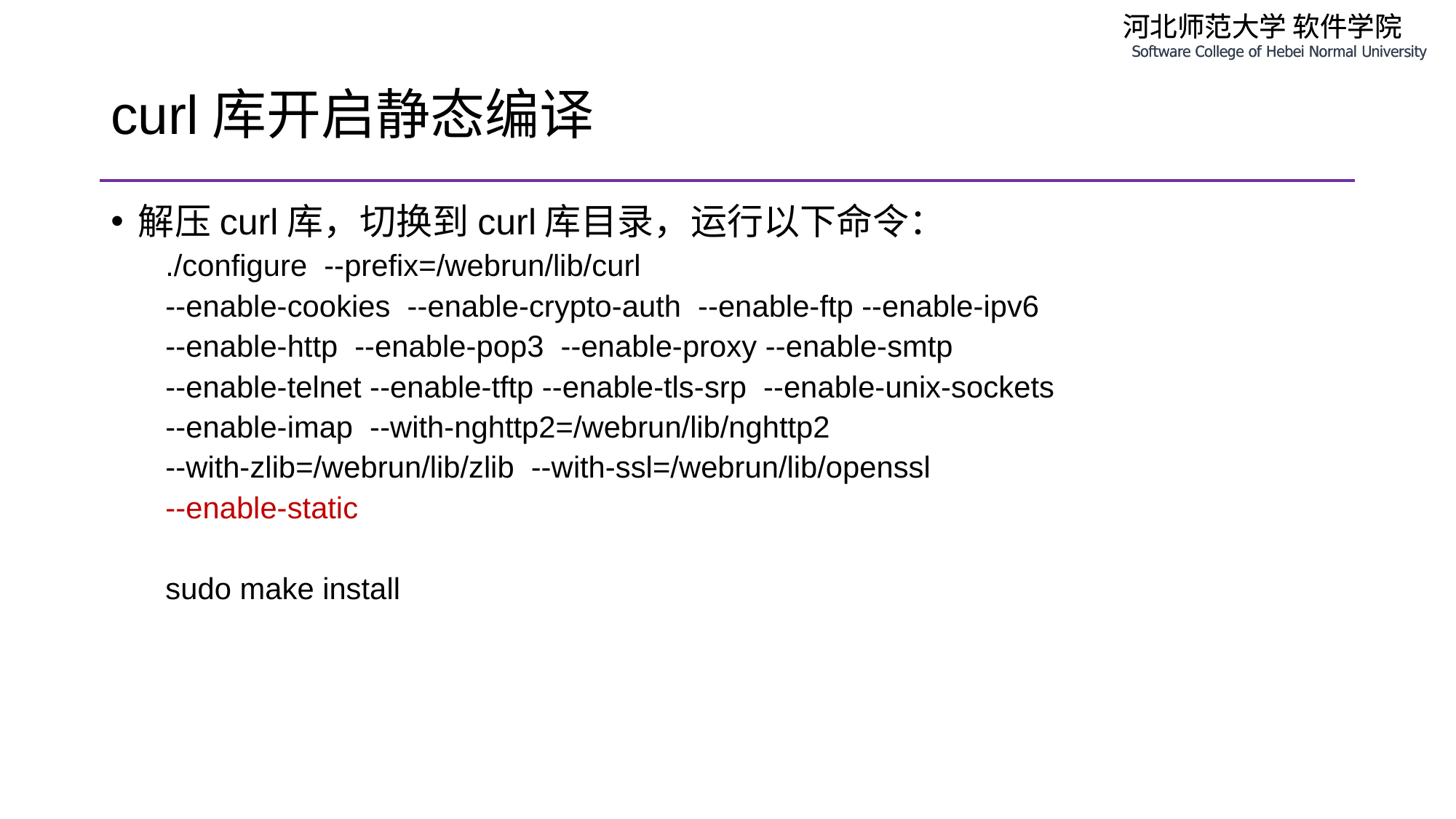

# curl库开启静态编译
解压curl库，切换到curl库目录，运行以下命令：
./configure  --prefix=/webrun/lib/curl
--enable-cookies  --enable-crypto-auth  --enable-ftp --enable-ipv6
--enable-http  --enable-pop3  --enable-proxy --enable-smtp
--enable-telnet --enable-tftp --enable-tls-srp  --enable-unix-sockets
--enable-imap  --with-nghttp2=/webrun/lib/nghttp2
--with-zlib=/webrun/lib/zlib  --with-ssl=/webrun/lib/openssl
--enable-static

sudo make install